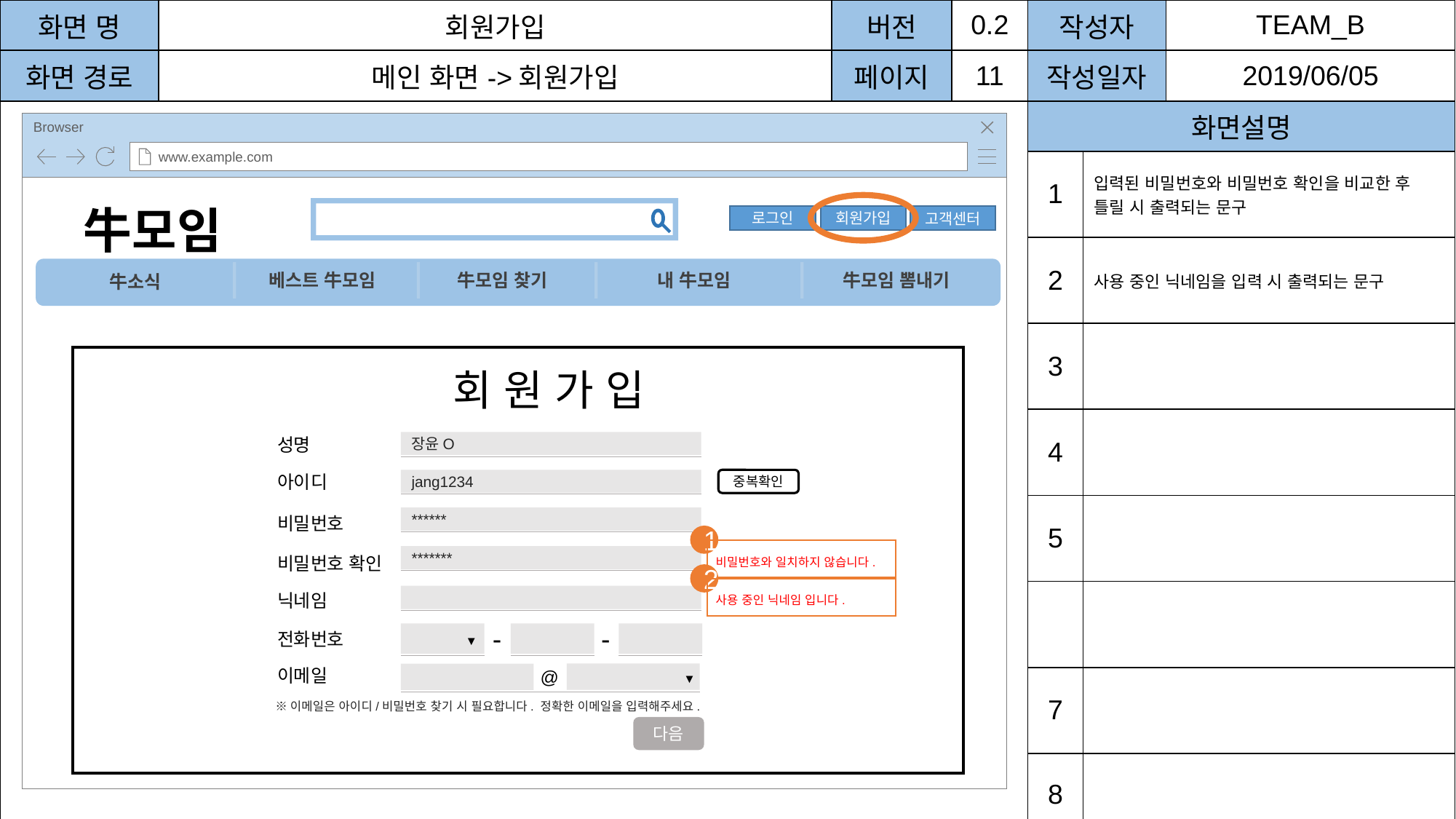

| 화면 명 | 회원가입 | 버전 | 0.2 | 작성자 |  | TEAM\_B |
| --- | --- | --- | --- | --- | --- | --- |
| 화면 경로 | 메인 화면->회원가입 | 페이지 | 11 | 작성일자 |  | 2019/06/05 |
|  |  |  |  | 화면설명 |  |  |
|  |  |  |  | 1 | 입력된 비밀번호와 비밀번호 확인을 비교한 후 틀릴 시 출력되는 문구 |  |
|  |  |  |  | 2 | 사용 중인 닉네임을 입력 시 출력되는 문구 |  |
|  |  |  |  | 3 |  |  |
|  |  |  |  | 4 |  |  |
|  |  |  |  | 5 |  |  |
|  |  |  |  |  |  |  |
|  |  |  |  | 7 |  |  |
|  |  |  |  | 8 |  |  |
Browser

www.example.com

牛모임

로그인
회원가입
고객센터

베스트 牛모임
牛모임 찾기
내 牛모임
牛모임 뽐내기
牛소식

회 원 가 입
성명
장윤O
아이디
jang1234
중복확인
비밀번호
******
1

비밀번호와 일치하지 않습니다.
*******
비밀번호 확인
2

사용 중인 닉네임 입니다.
닉네임

-
-
전화번호

▼
이메일
@

▼
※이메일은 아이디/비밀번호 찾기 시 필요합니다. 정확한 이메일을 입력해주세요.
다음